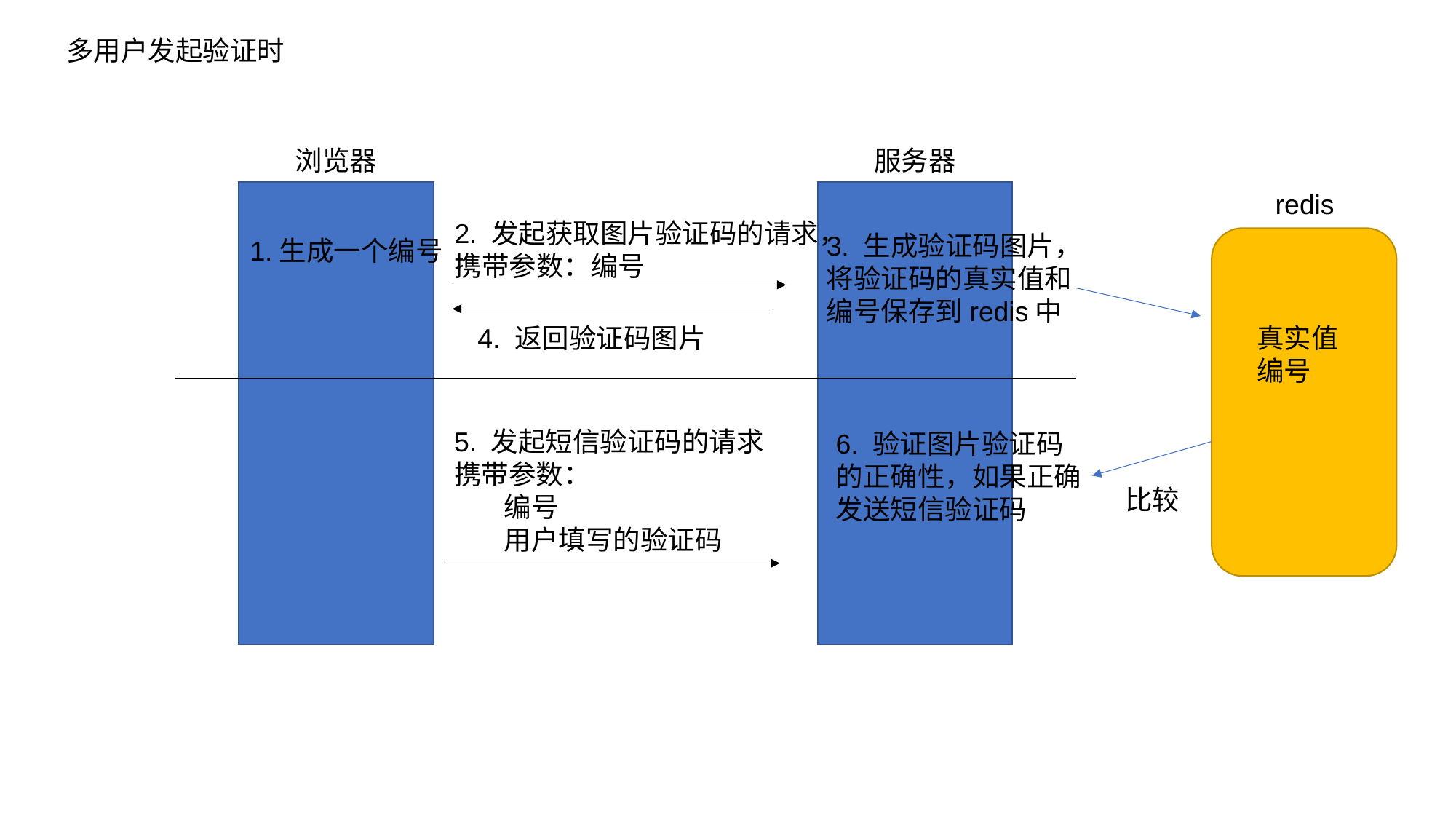

多用户发起验证时
浏览器
服务器

redis
2. 发起获取图片验证码的请求，
携带参数：编号
3. 生成验证码图片，
将验证码的真实值和
编号保存到redis中
1.生成一个编号

4. 返回验证码图片
真实值
编号
5. 发起短信验证码的请求
携带参数：
       编号
       用户填写的验证码
6. 验证图片验证码
的正确性，如果正确
发送短信验证码
比较